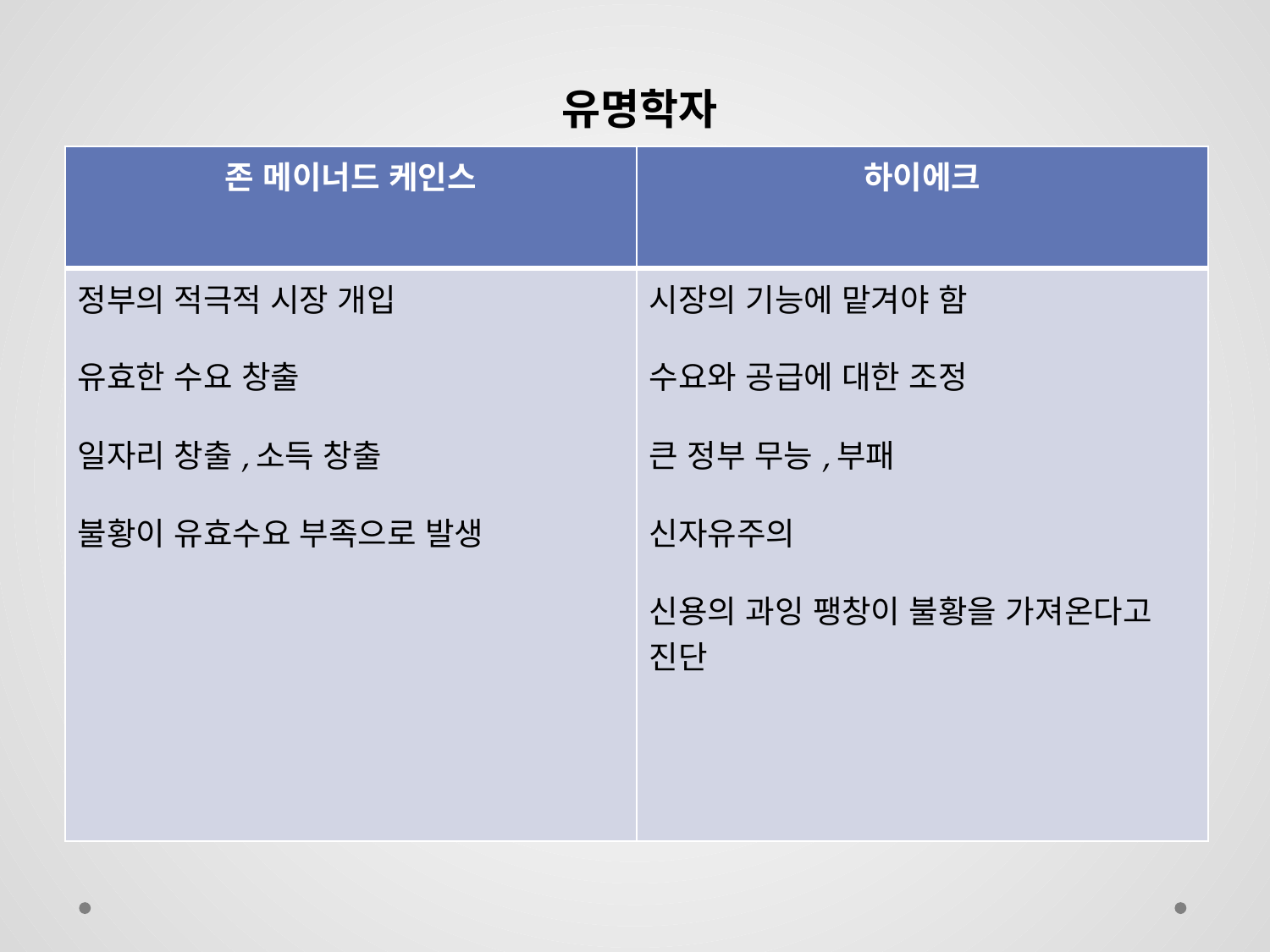

유명학자
| 존 메이너드 케인스 | 하이에크 |
| --- | --- |
| 정부의 적극적 시장 개입 유효한 수요 창출 일자리 창출,소득 창출 불황이 유효수요 부족으로 발생 | 시장의 기능에 맡겨야 함 수요와 공급에 대한 조정 큰 정부 무능,부패 신자유주의 신용의 과잉 팽창이 불황을 가져온다고 진단 |